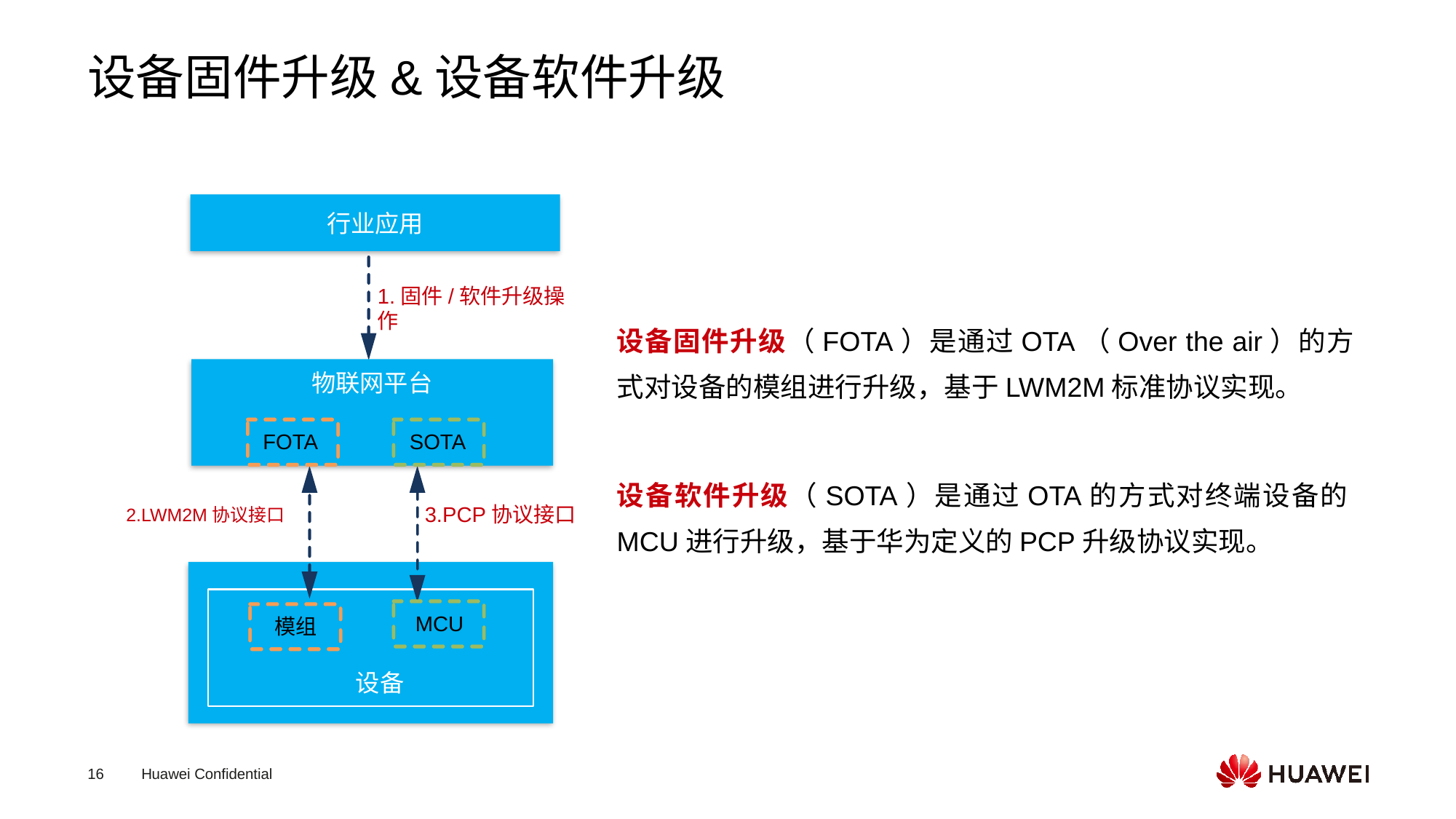

# 设备固件升级&设备软件升级
行业应用
SP

物联网平台

FOTA
SOTA

MCU
模组
设备
1.固件/软件升级操作
设备固件升级（FOTA）是通过OTA（Over the air）的方式对设备的模组进行升级，基于LWM2M标准协议实现。

设备软件升级（SOTA）是通过OTA的方式对终端设备的MCU进行升级，基于华为定义的PCP升级协议实现。
3.PCP协议接口
2.LWM2M协议接口